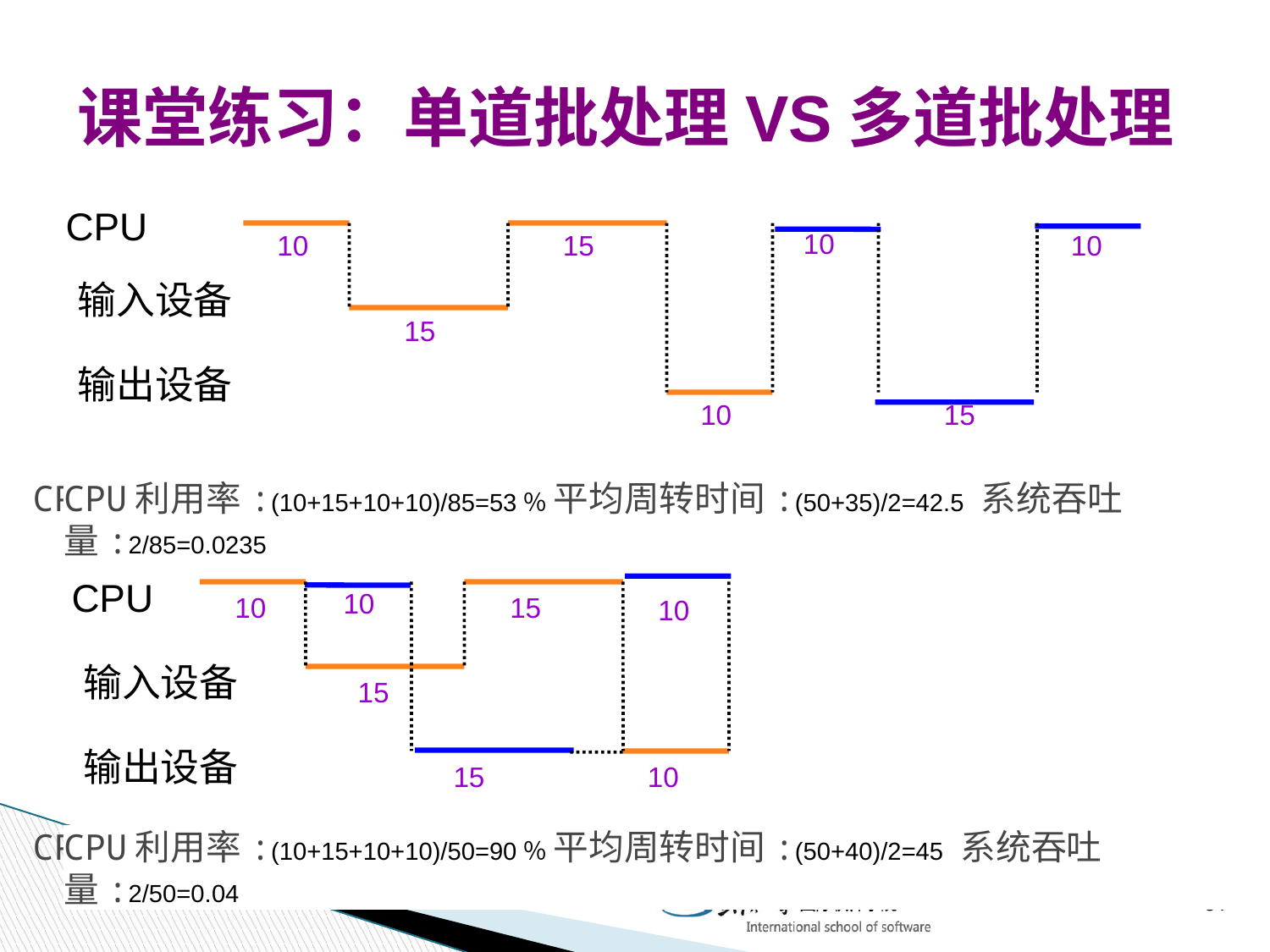

# 课堂练习：单道批处理VS多道批处理

CPU

10

10
15
10

输入设备

15

输出设备

10
15

CPU利用率:？ 平均周转时间:？系统吞吐量:？
CPU利用率:(10+15+10+10)/85=53％ 平均周转时间:(50+35)/2=42.5  系统吞吐量:2/85=0.0235

CPU

10
10
15
10

输入设备

15

输出设备

15
10
CPU利用率:？ 平均周转时间:？系统吞吐量:？
CPU利用率:(10+15+10+10)/50=90％ 平均周转时间:(50+40)/2=45  系统吞吐量:2/50=0.04